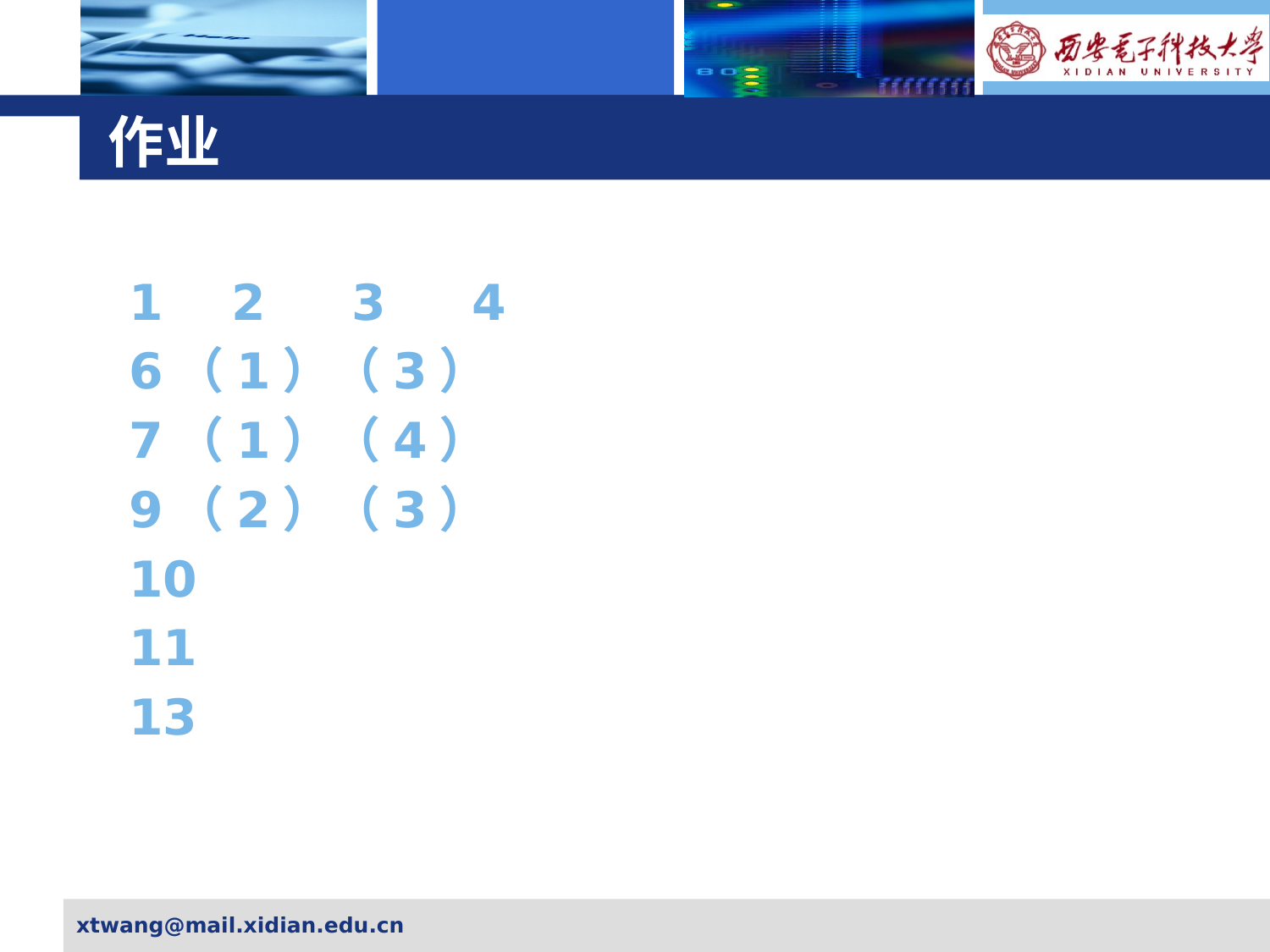

# 作业

1    2     3     4
6（1）（3）
7（1）（4）
9（2）（3）
10
11
13
xtwang@mail.xidian.edu.cn